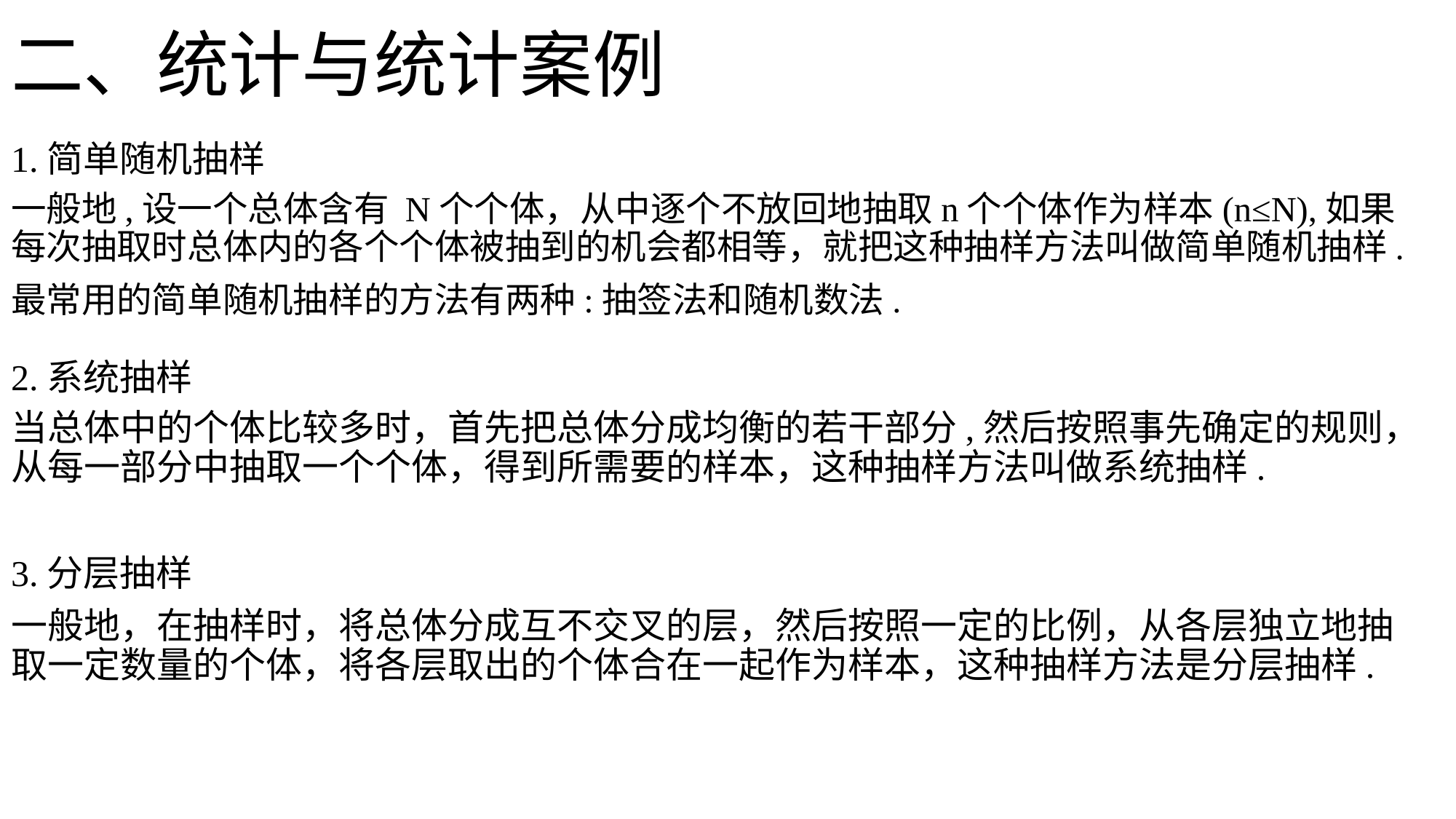

二、统计与统计案例
1.简单随机抽样
一般地,设一个总体含有 N个个体，从中逐个不放回地抽取n个个体作为样本(n≤N),如果每次抽取时总体内的各个个体被抽到的机会都相等，就把这种抽样方法叫做简单随机抽样.
最常用的简单随机抽样的方法有两种:抽签法和随机数法.
2.系统抽样
当总体中的个体比较多时，首先把总体分成均衡的若干部分,然后按照事先确定的规则，从每一部分中抽取一个个体，得到所需要的样本，这种抽样方法叫做系统抽样.
3.分层抽样
一般地，在抽样时，将总体分成互不交叉的层，然后按照一定的比例，从各层独立地抽取一定数量的个体，将各层取出的个体合在一起作为样本，这种抽样方法是分层抽样.